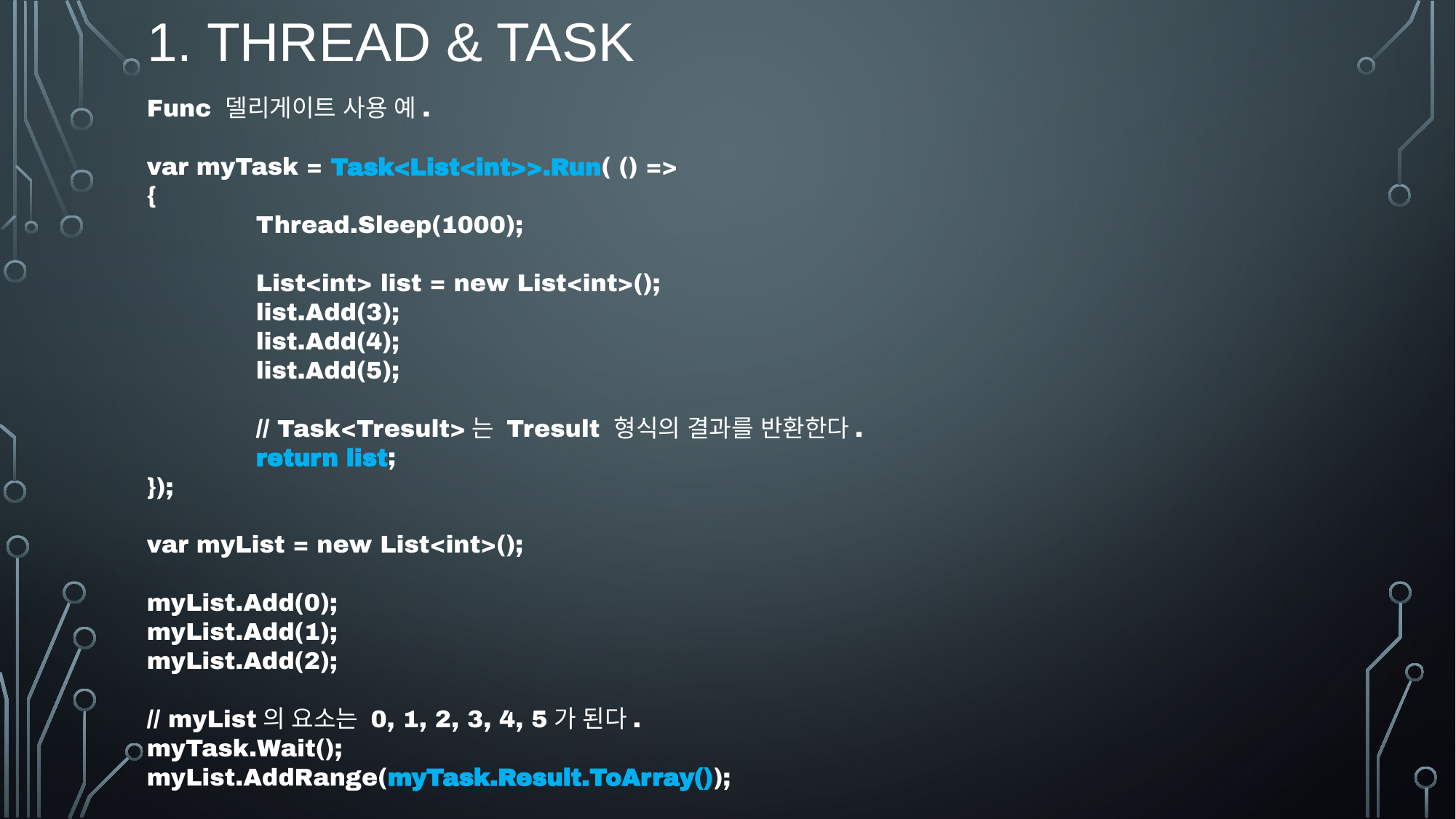

# 1. Thread & task
Func 델리게이트 사용 예.

var myTask = Task<List<int>>.Run( () =>
{
	Thread.Sleep(1000);

	List<int> list = new List<int>();
	list.Add(3);
	list.Add(4);
	list.Add(5);

	// Task<Tresult>는 Tresult 형식의 결과를 반환한다.
	return list;
});

var myList = new List<int>();

myList.Add(0);
myList.Add(1);
myList.Add(2);

// myList의 요소는 0, 1, 2, 3, 4, 5가 된다.
myTask.Wait();
myList.AddRange(myTask.Result.ToArray());